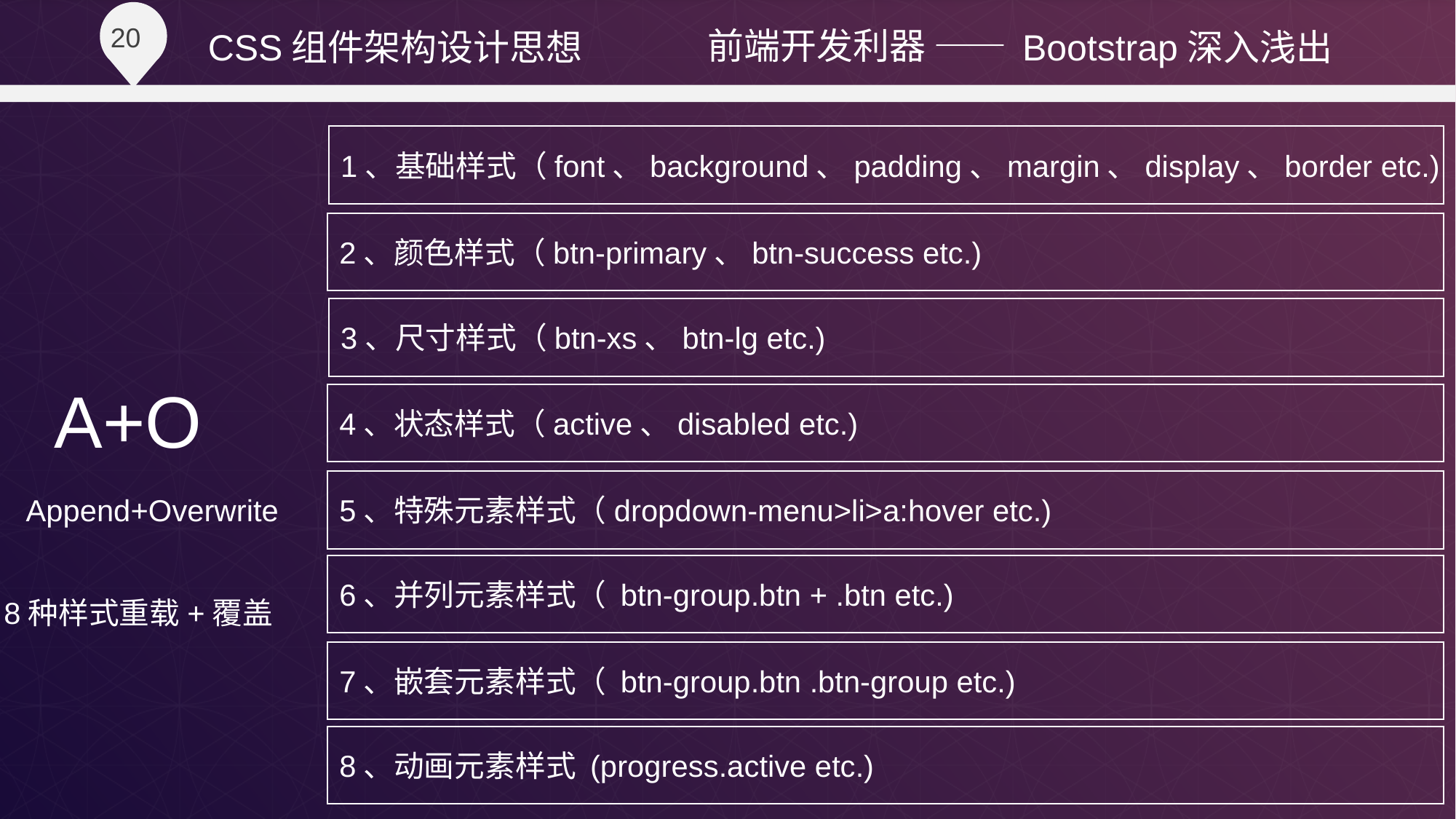

CSS组件架构设计思想

1、基础样式（font、background、padding、margin、display、border etc.)

2、颜色样式（btn-primary、btn-success etc.)

3、尺寸样式（btn-xs、btn-lg etc.)
A+O

4、状态样式（active、disabled etc.)

5、特殊元素样式（dropdown-menu>li>a:hover etc.)
Append+Overwrite

6、并列元素样式（ btn-group.btn + .btn etc.)
8种样式重载+覆盖

7、嵌套元素样式（ btn-group.btn .btn-group etc.)

8、动画元素样式 (progress.active etc.)